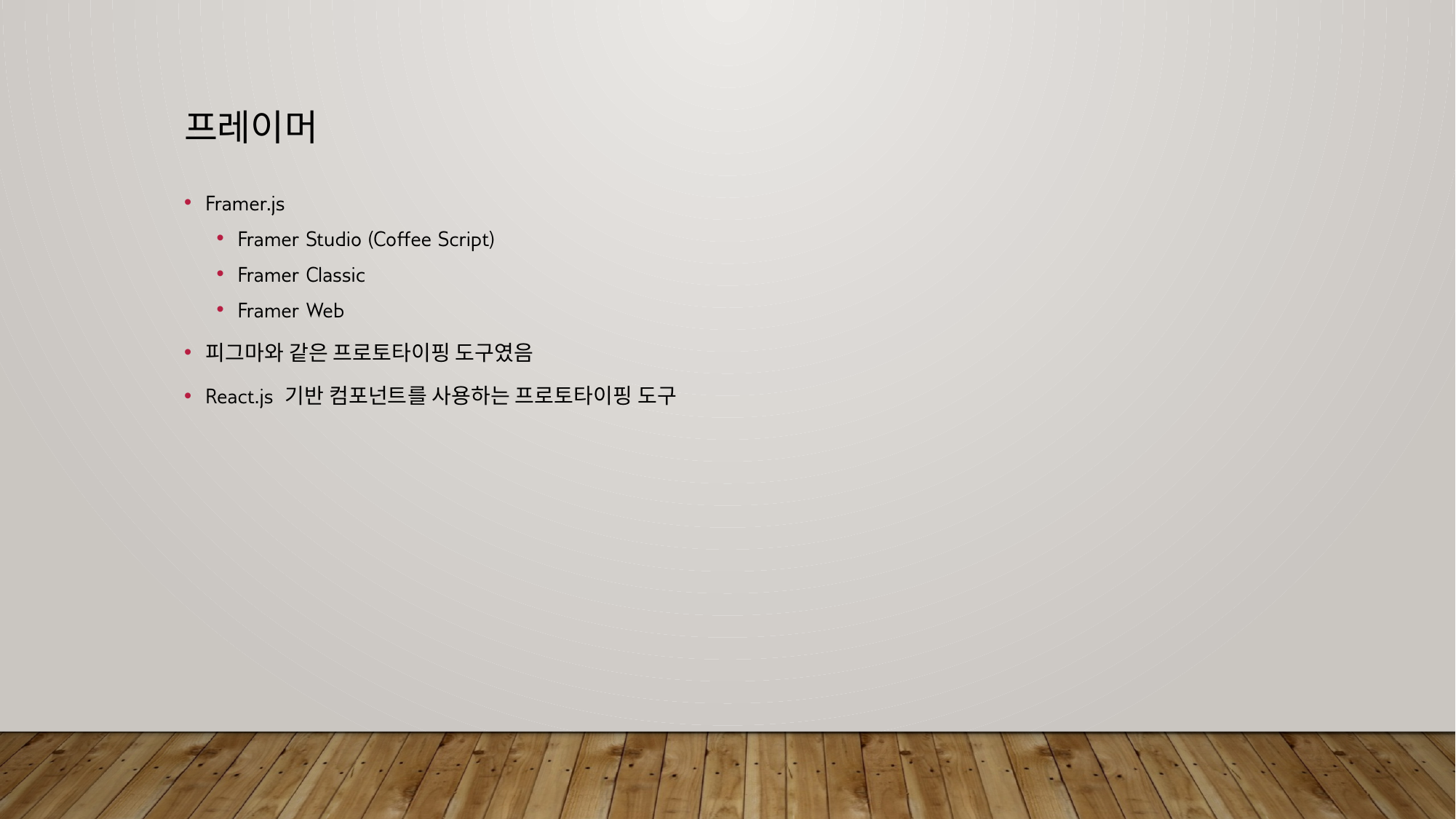

# 프레이머
Framer.js
Framer Studio (Coffee Script)
Framer Classic
Framer Web
피그마와 같은 프로토타이핑 도구였음
React.js 기반 컴포넌트를 사용하는 프로토타이핑 도구